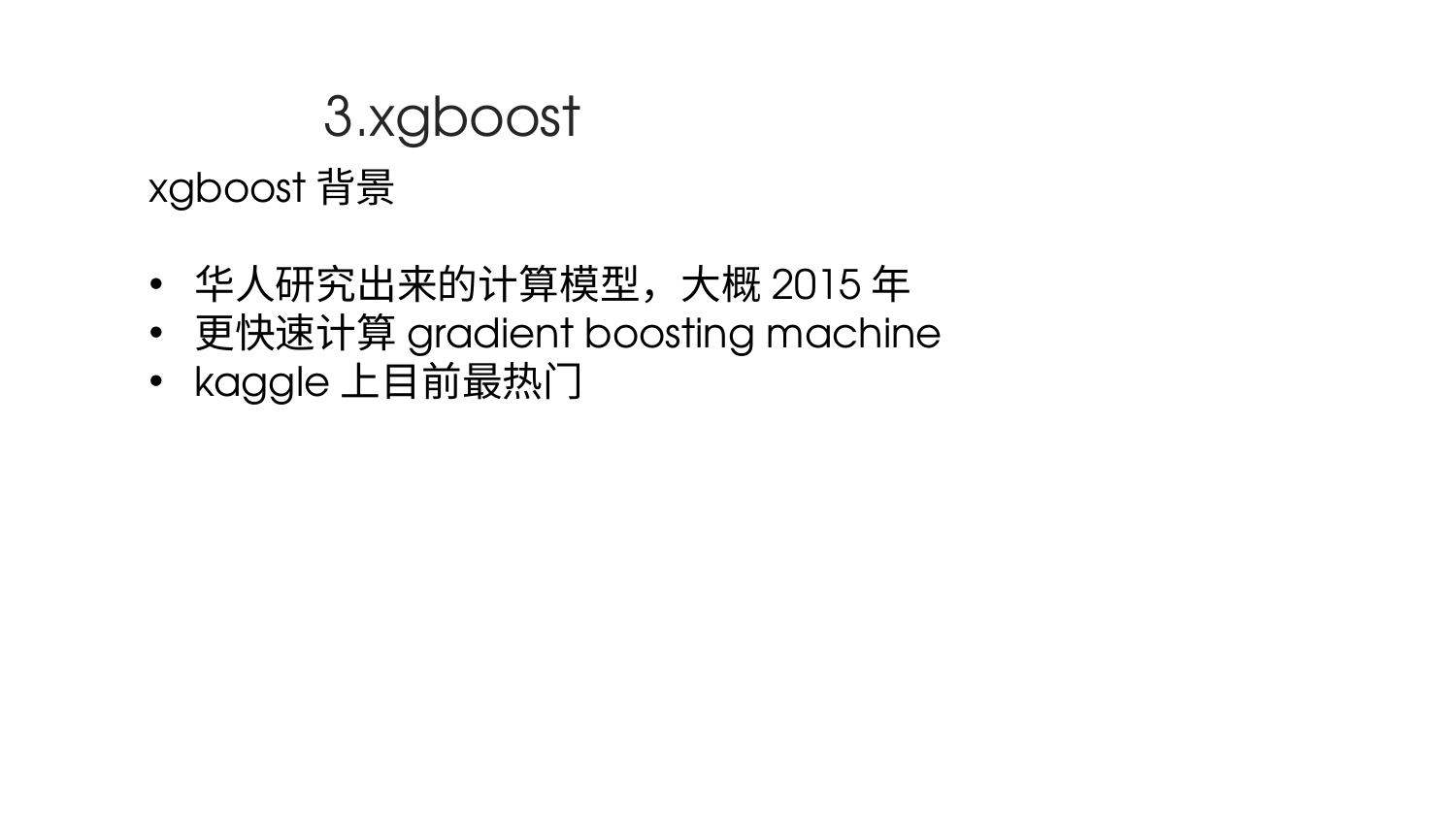

# 3.xgboost
xgboost背景

华人研究出来的计算模型，大概2015年
更快速计算gradient boosting machine
kaggle上目前最热门